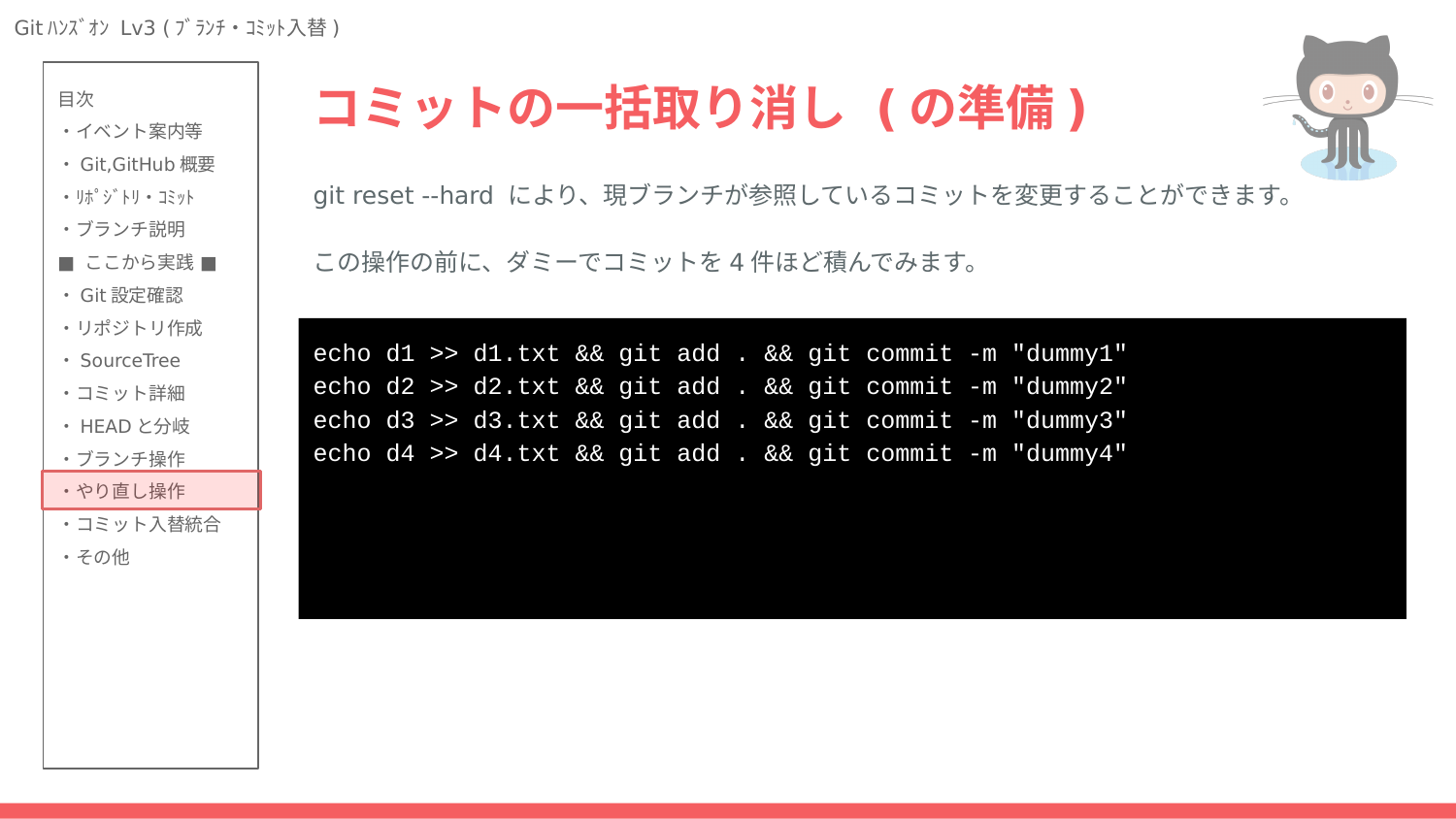

# コミットの一括取り消し (の準備)
git reset --hard により、現ブランチが参照しているコミットを変更することができます。
この操作の前に、ダミーでコミットを4件ほど積んでみます。
echo d1 >> d1.txt && git add . && git commit -m "dummy1"
echo d2 >> d2.txt && git add . && git commit -m "dummy2"
echo d3 >> d3.txt && git add . && git commit -m "dummy3"
echo d4 >> d4.txt && git add . && git commit -m "dummy4"